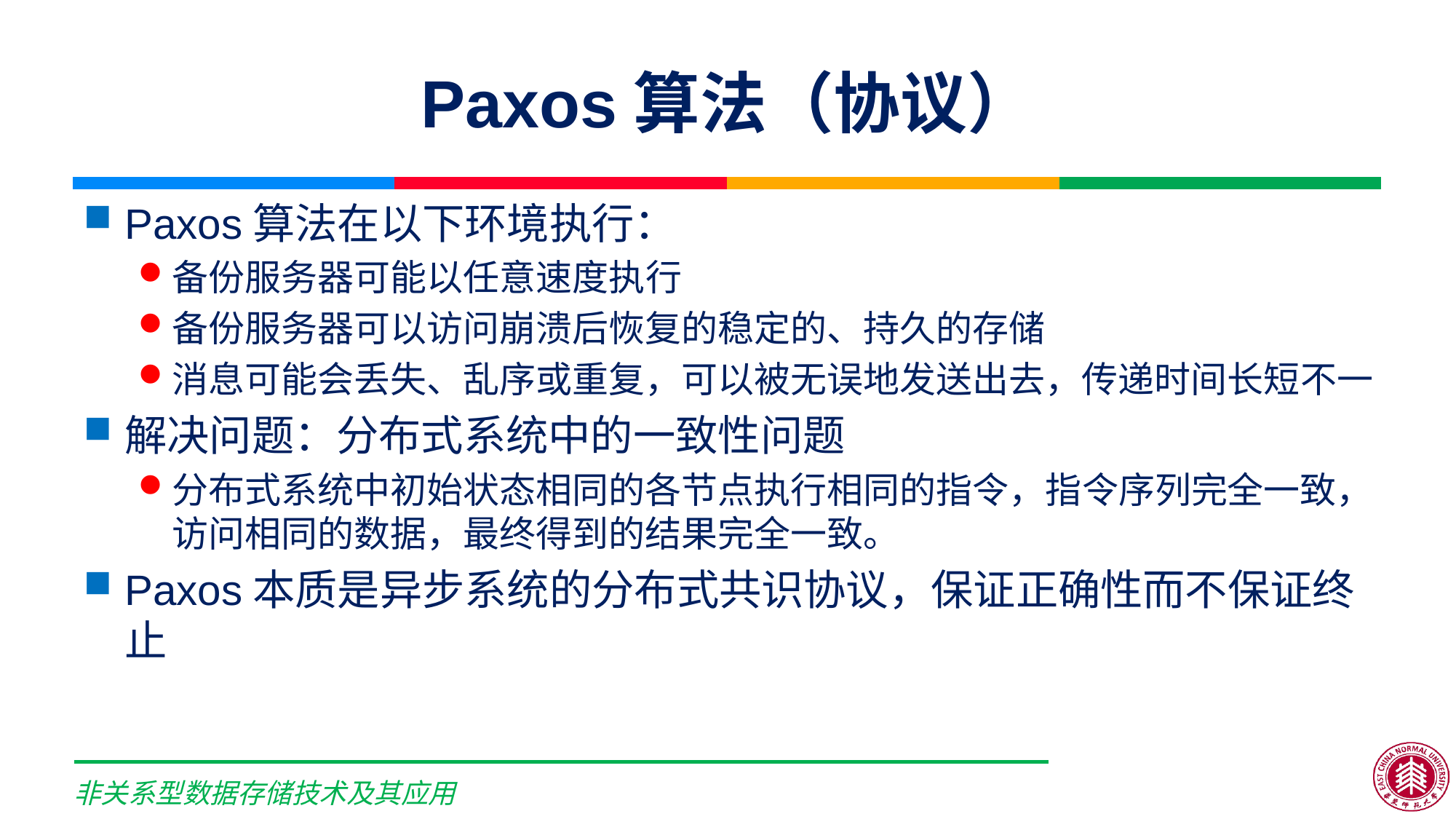

# Paxos算法（协议）
Paxos算法在以下环境执行：
备份服务器可能以任意速度执行
备份服务器可以访问崩溃后恢复的稳定的、持久的存储
消息可能会丢失、乱序或重复，可以被无误地发送出去，传递时间长短不一
解决问题：分布式系统中的一致性问题
分布式系统中初始状态相同的各节点执行相同的指令，指令序列完全一致，访问相同的数据，最终得到的结果完全一致。
Paxos本质是异步系统的分布式共识协议，保证正确性而不保证终止